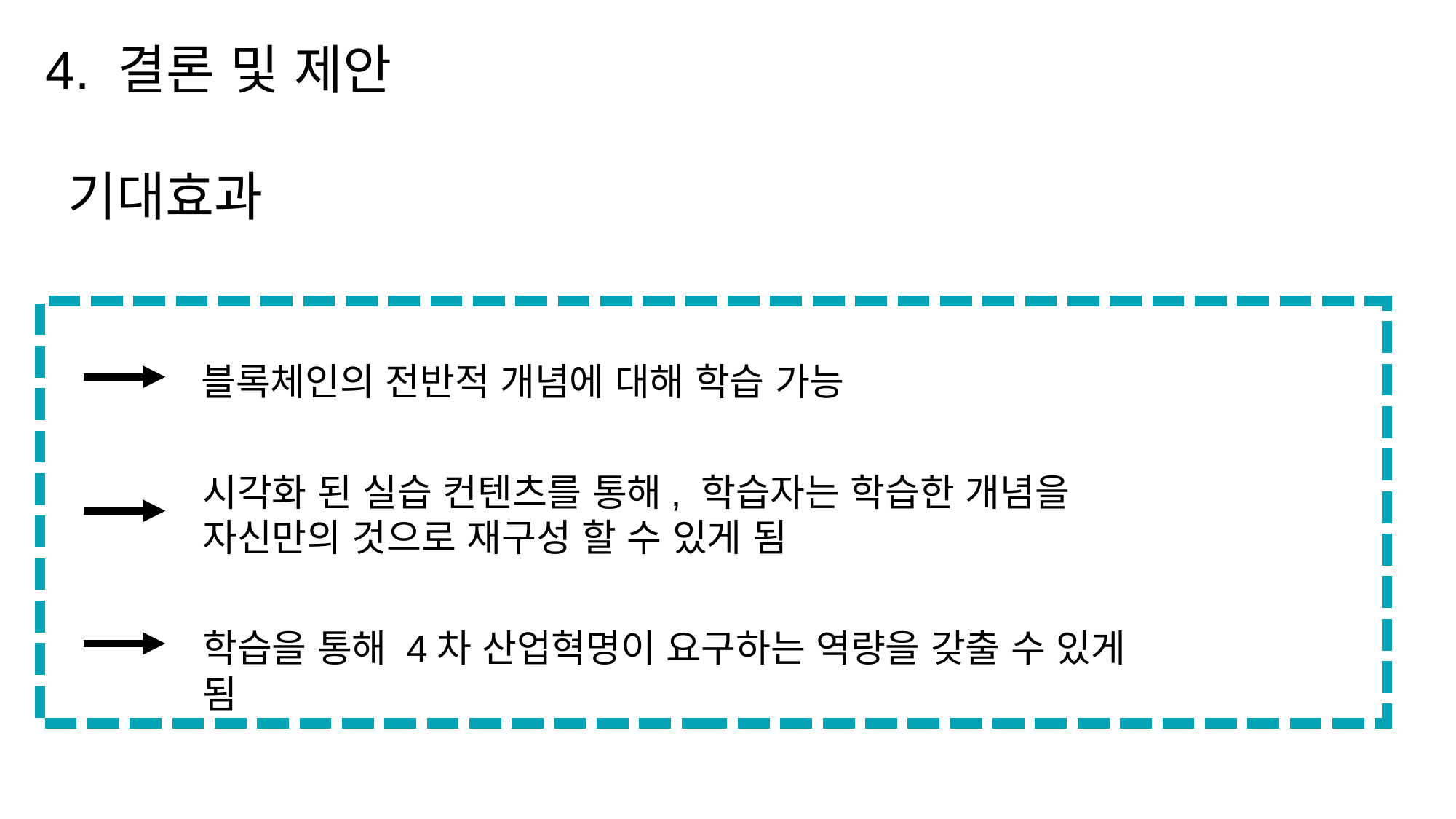

4. 결론 및 제안
기대효과

블록체인의 전반적 개념에 대해 학습 가능
시각화 된 실습 컨텐츠를 통해, 학습자는 학습한 개념을
자신만의 것으로 재구성 할 수 있게 됨
학습을 통해 4차 산업혁명이 요구하는 역량을 갖출 수 있게 됨